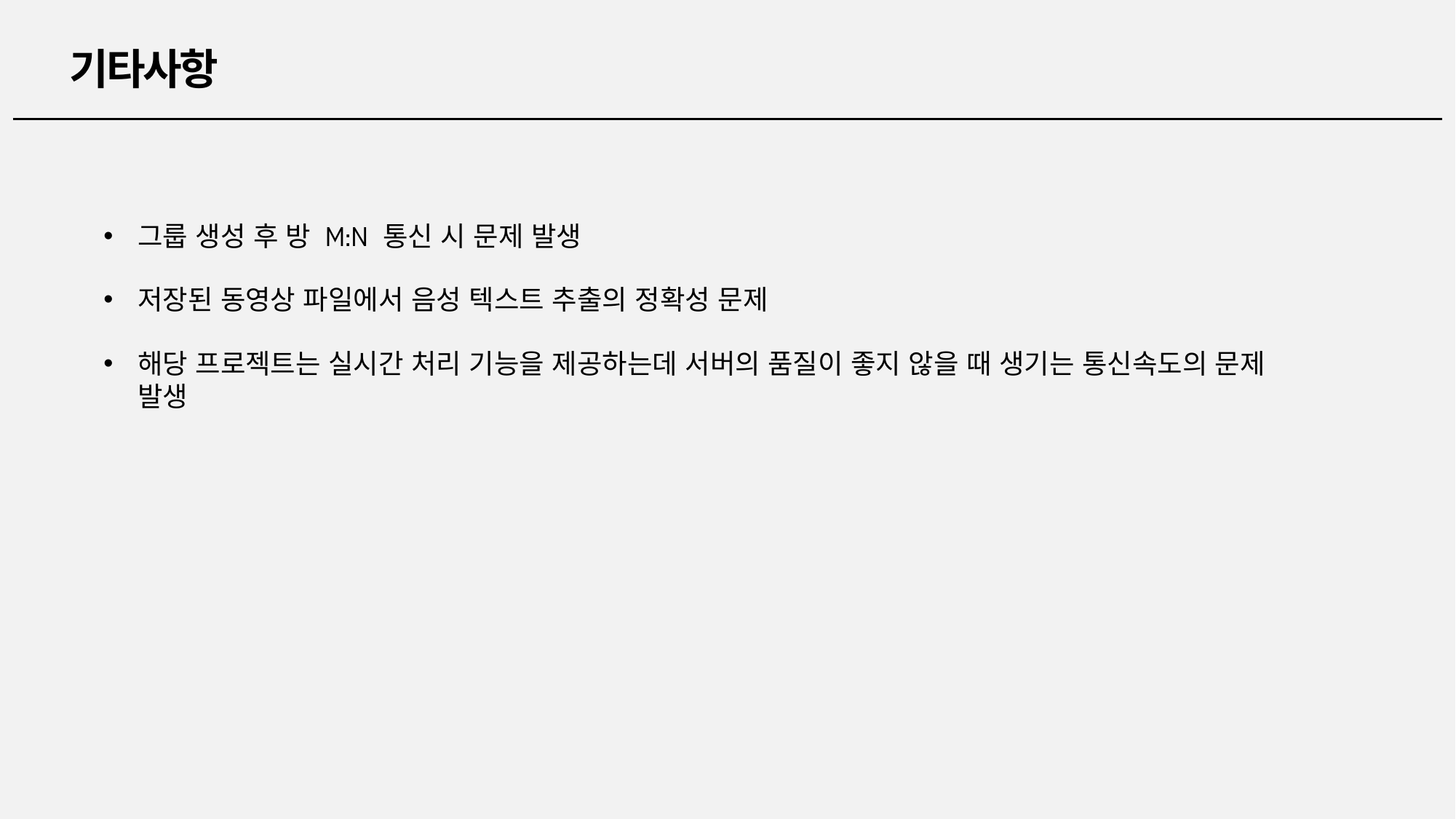

기타사항
그룹 생성 후 방 M:N 통신 시 문제 발생
저장된 동영상 파일에서 음성 텍스트 추출의 정확성 문제
해당 프로젝트는 실시간 처리 기능을 제공하는데 서버의 품질이 좋지 않을 때 생기는 통신속도의 문제 발생